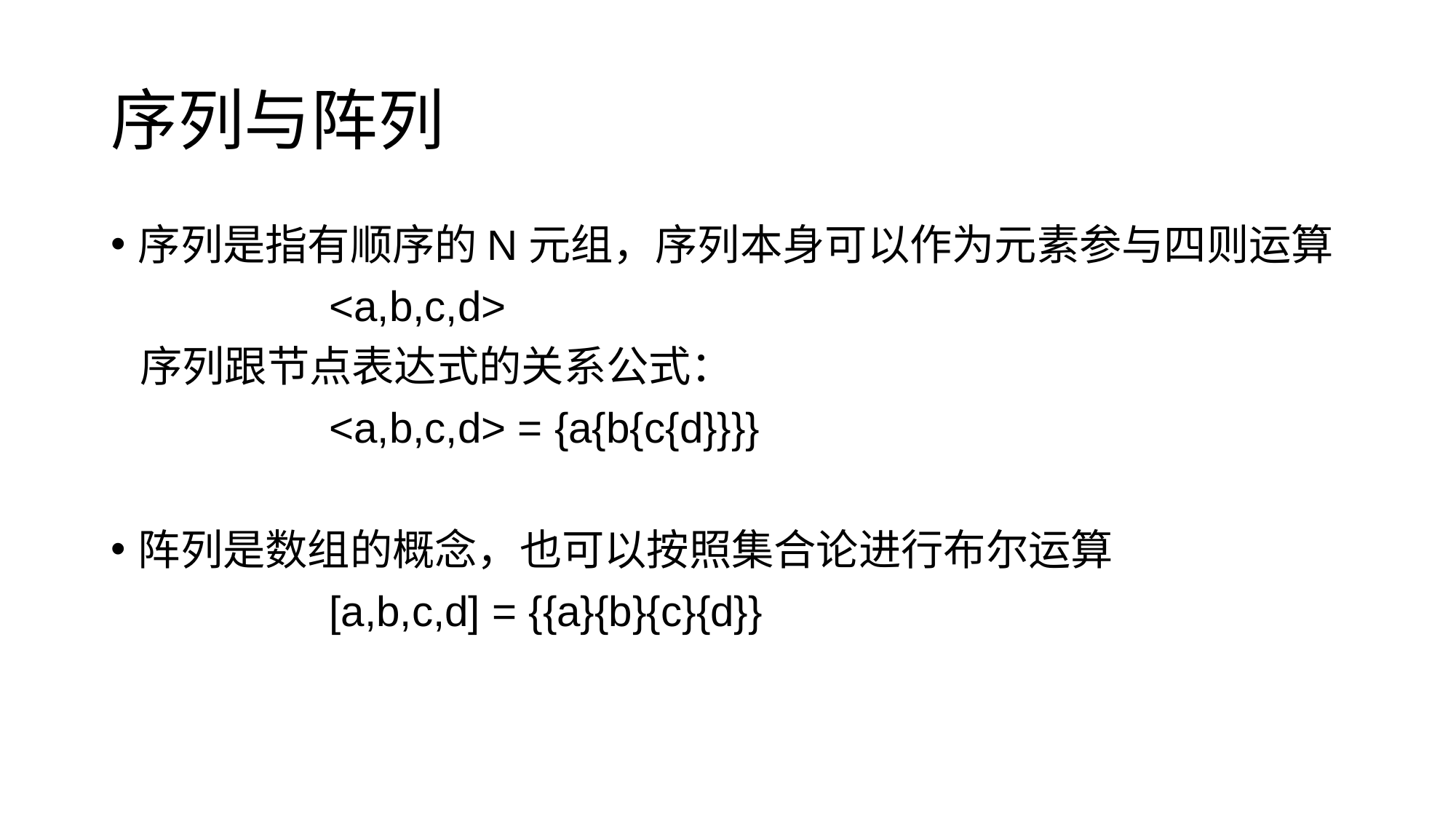

# 序列与阵列
序列是指有顺序的N元组，序列本身可以作为元素参与四则运算
		<a,b,c,d>
  序列跟节点表达式的关系公式：
		<a,b,c,d> = {a{b{c{d}}}}

阵列是数组的概念，也可以按照集合论进行布尔运算
		[a,b,c,d] = {{a}{b}{c}{d}}